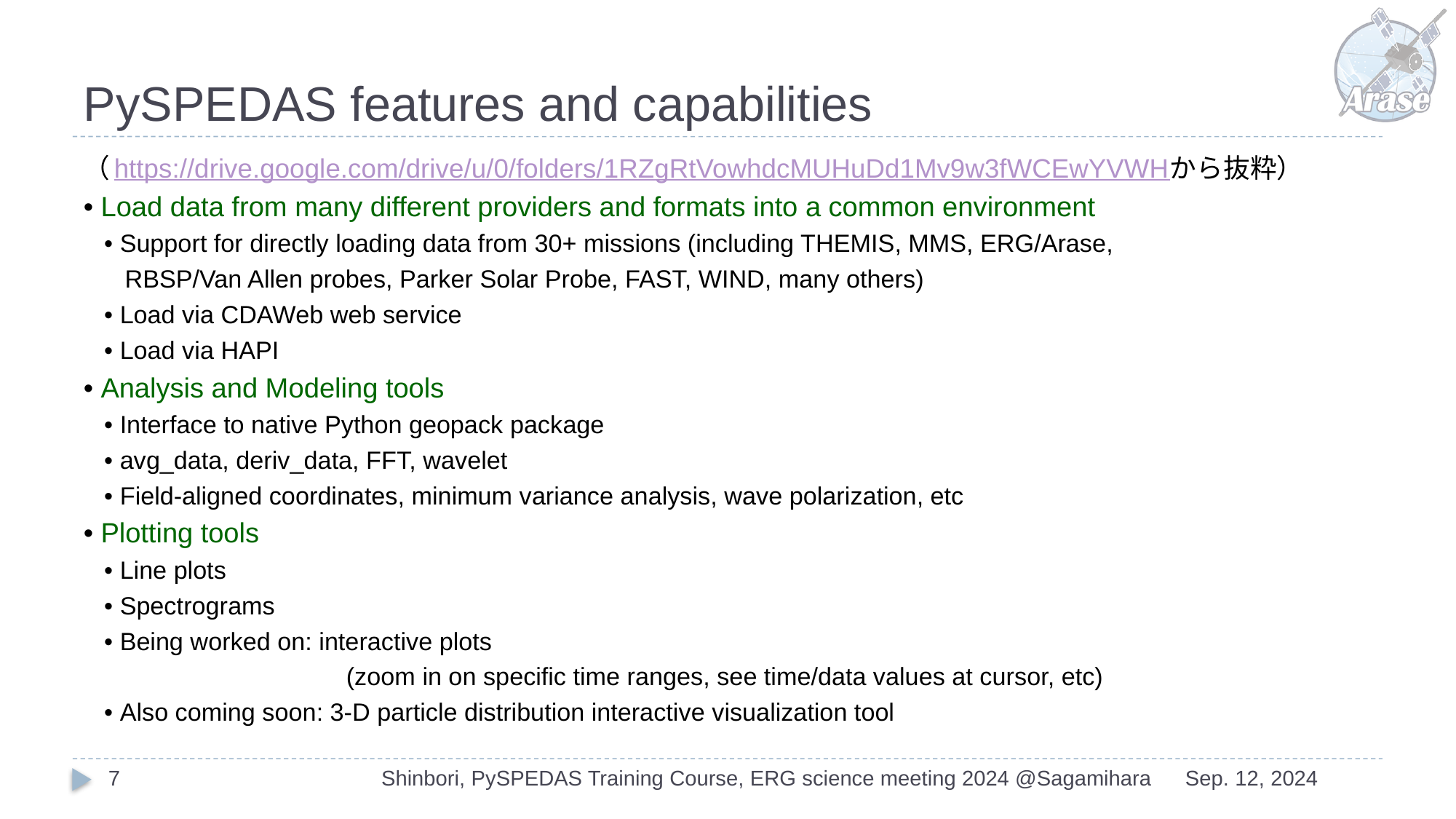

# PySPEDAS features and capabilities
（https://drive.google.com/drive/u/0/folders/1RZgRtVowhdcMUHuDd1Mv9w3fWCEwYVWHから抜粋）
• Load data from many different providers and formats into a common environment
   • Support for directly loading data from 30+ missions (including THEMIS, MMS, ERG/Arase,
      RBSP/Van Allen probes, Parker Solar Probe, FAST, WIND, many others)
   • Load via CDAWeb web service
   • Load via HAPI
• Analysis and Modeling tools
   • Interface to native Python geopack package
   • avg_data, deriv_data, FFT, wavelet
   • Field-aligned coordinates, minimum variance analysis, wave polarization, etc
• Plotting tools
   • Line plots
   • Spectrograms
   • Being worked on: interactive plots
                                      (zoom in on specific time ranges, see time/data values at cursor, etc)
   • Also coming soon: 3-D particle distribution interactive visualization tool
7
Shinbori, PySPEDAS Training Course, ERG science meeting 2024 @Sagamihara
Sep. 12, 2024